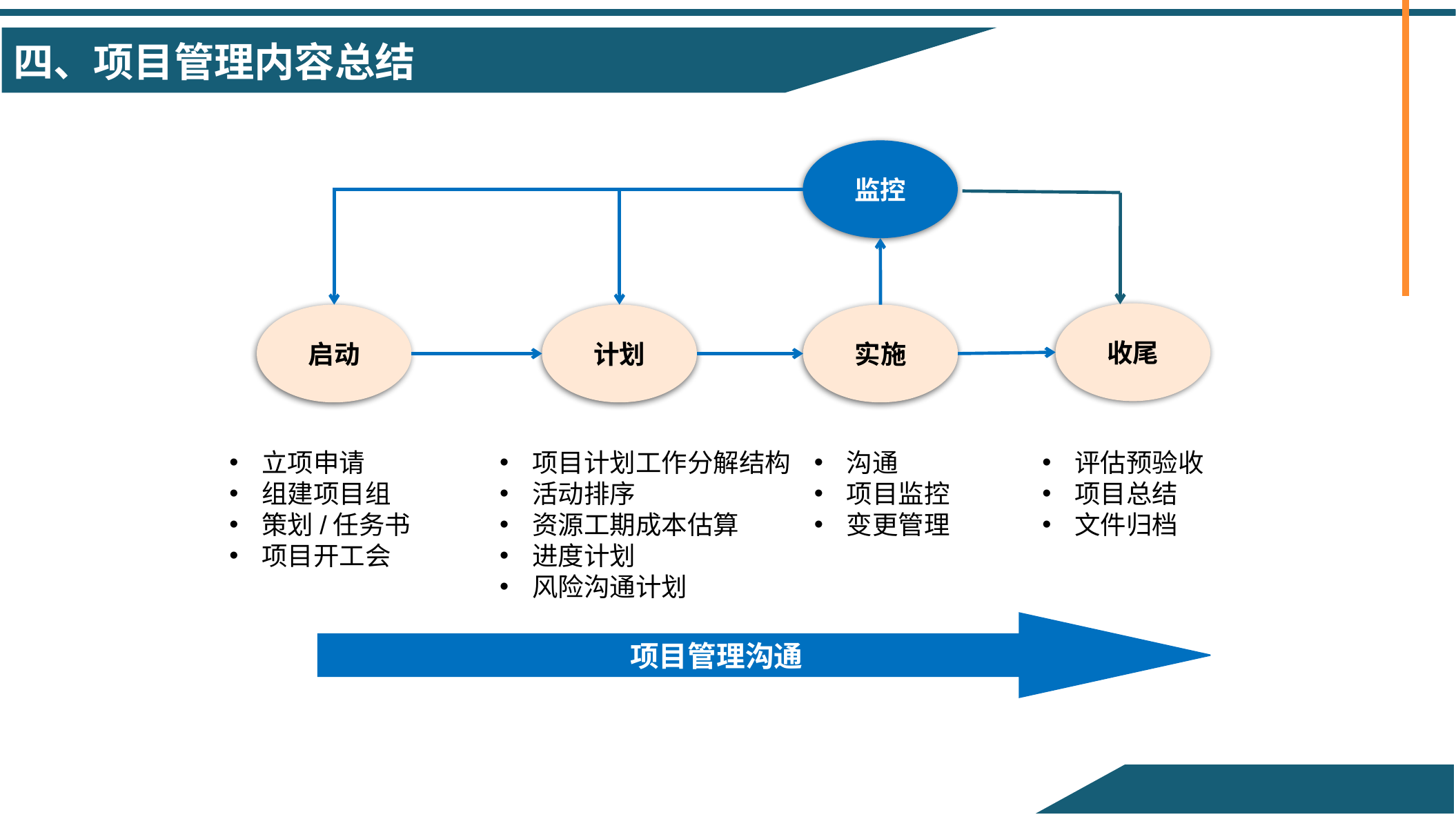

监控
收尾
启动
计划
实施
立项申请
组建项目组
策划/任务书
项目开工会
项目计划工作分解结构
活动排序
资源工期成本估算
进度计划
风险沟通计划

沟通
项目监控
变更管理
评估预验收
项目总结
文件归档
项目管理沟通